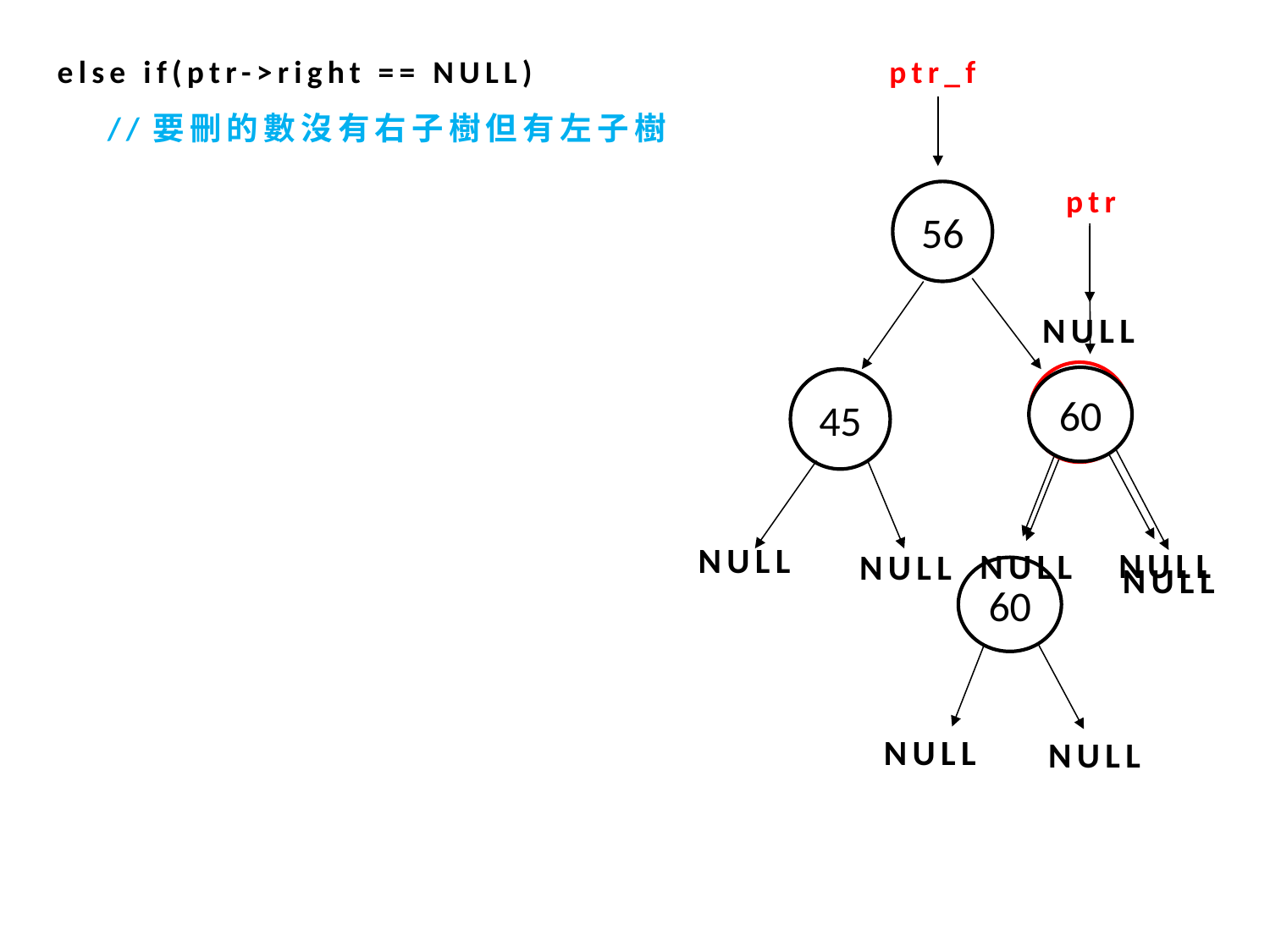

else if(ptr->right == NULL)                     //要刪的數沒有右子樹但有左子樹
ptr_f
ptr
56
NULL
67
60
45
NULL
NULL
NULL
NULL
NULL
60
NULL
NULL